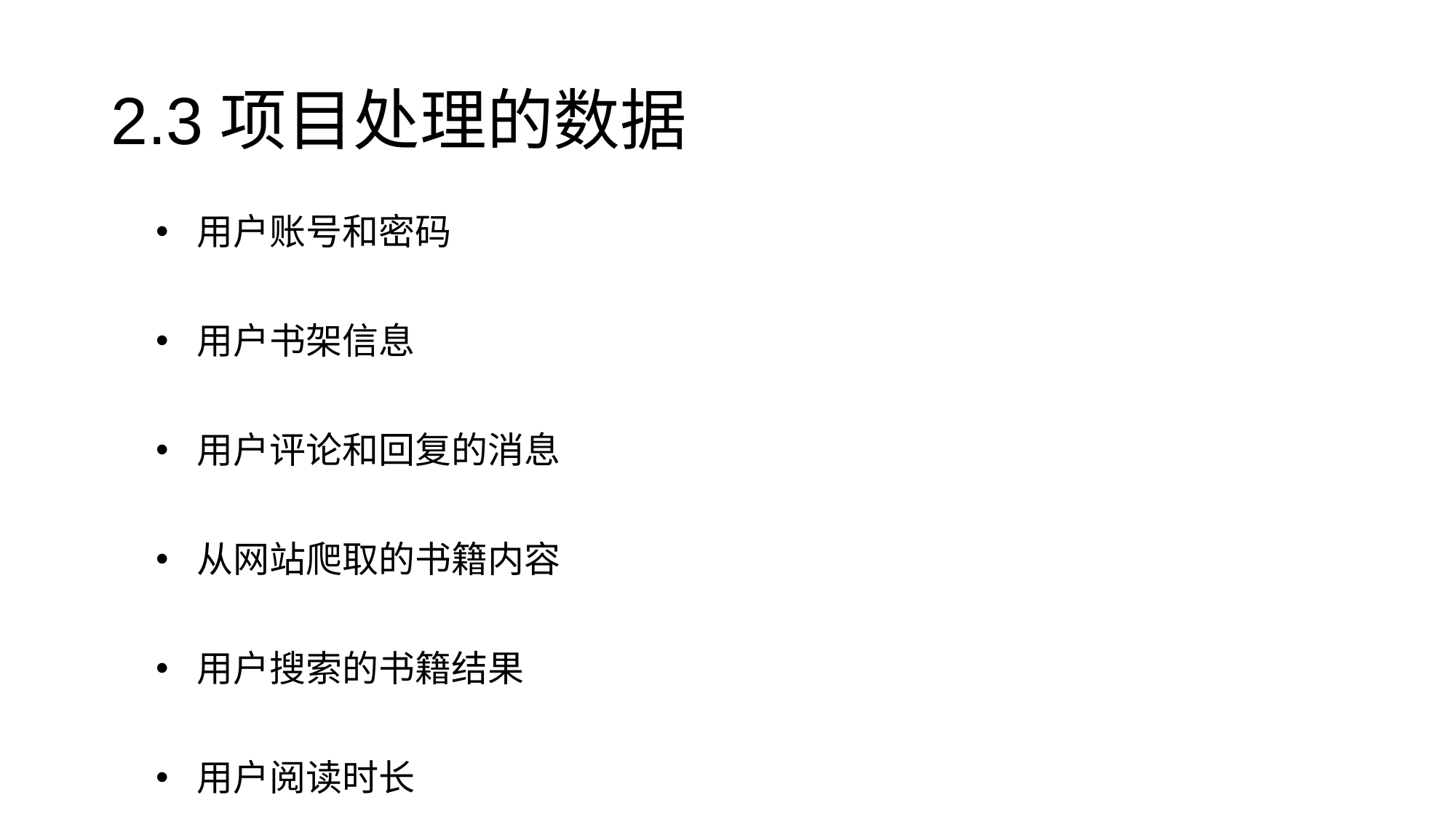

# 2.3	项目处理的数据
用户账号和密码
用户书架信息
用户评论和回复的消息
从网站爬取的书籍内容
用户搜索的书籍结果
用户阅读时长